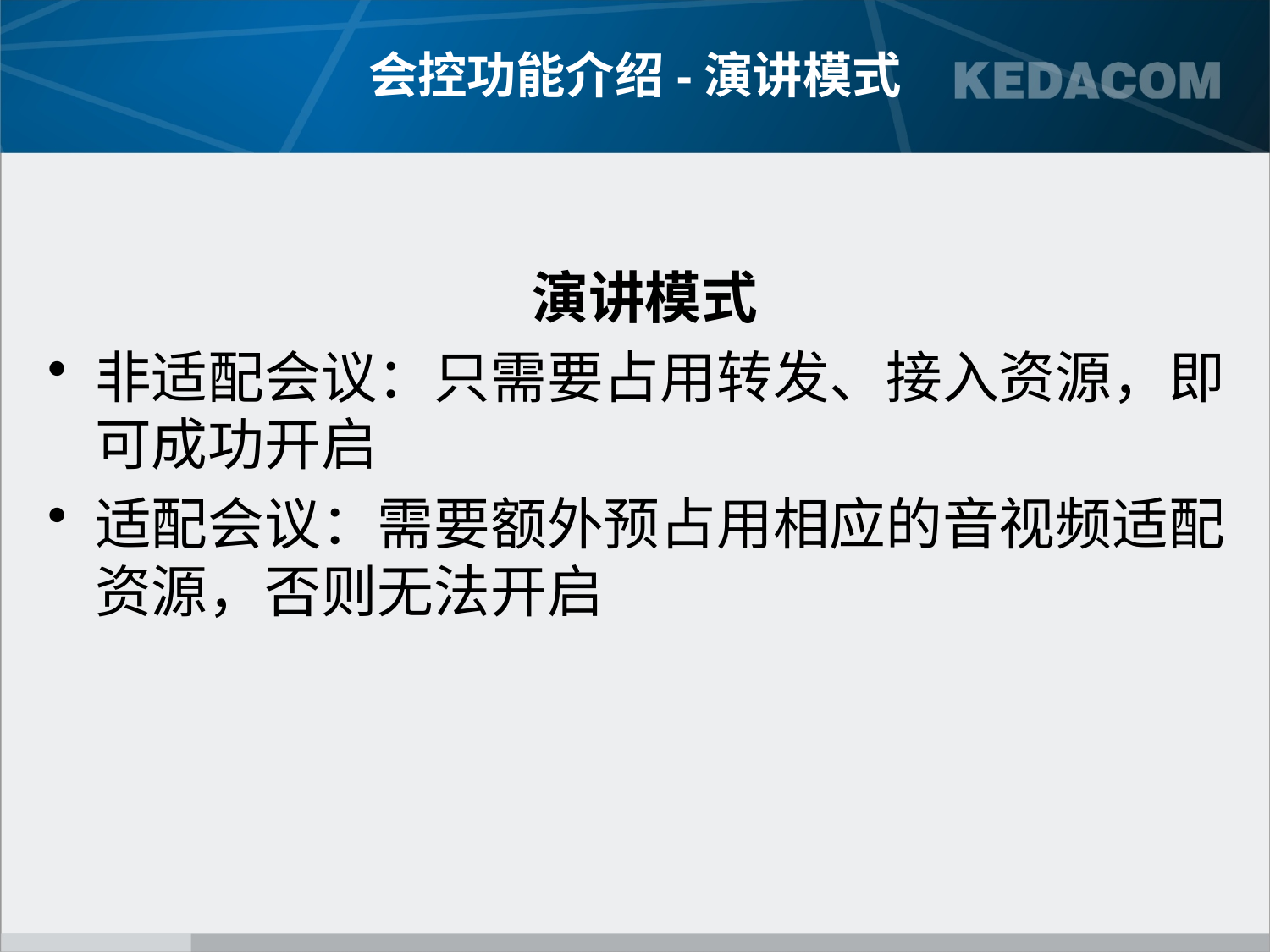

# 会控功能介绍-演讲模式
演讲模式
非适配会议：只需要占用转发、接入资源，即可成功开启
适配会议：需要额外预占用相应的音视频适配资源，否则无法开启